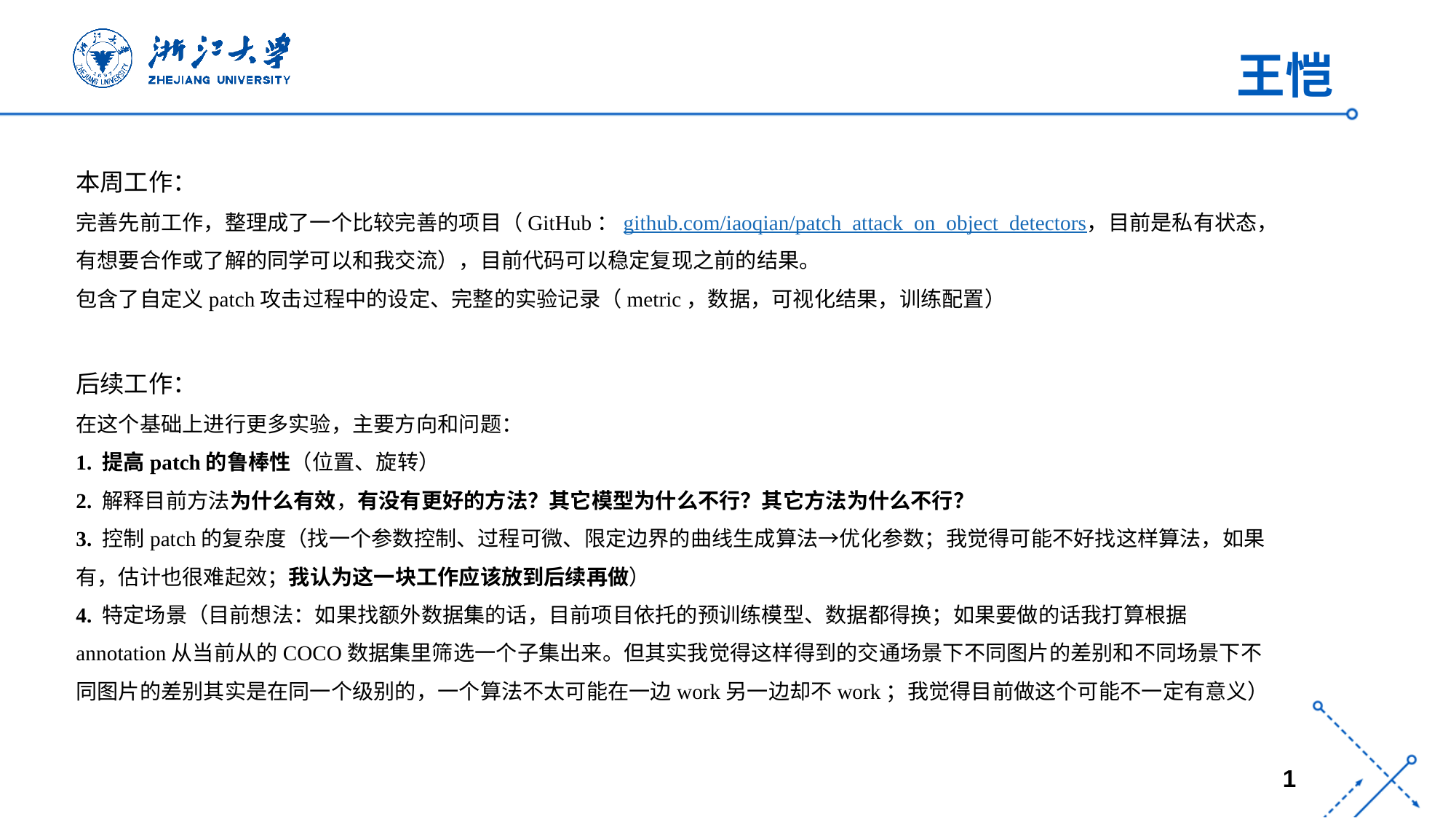

王恺
本周工作：
完善先前工作，整理成了一个比较完善的项目（GitHub：github.com/iaoqian/patch_attack_on_object_detectors，目前是私有状态，有想要合作或了解的同学可以和我交流），目前代码可以稳定复现之前的结果。
包含了自定义patch攻击过程中的设定、完整的实验记录（metric，数据，可视化结果，训练配置）

后续工作：
在这个基础上进行更多实验，主要方向和问题：
1. 提高patch的鲁棒性（位置、旋转）
2. 解释目前方法为什么有效，有没有更好的方法？其它模型为什么不行？其它方法为什么不行？
3. 控制patch的复杂度（找一个参数控制、过程可微、限定边界的曲线生成算法→优化参数；我觉得可能不好找这样算法，如果有，估计也很难起效；我认为这一块工作应该放到后续再做）
4. 特定场景（目前想法：如果找额外数据集的话，目前项目依托的预训练模型、数据都得换；如果要做的话我打算根据annotation从当前从的COCO数据集里筛选一个子集出来。但其实我觉得这样得到的交通场景下不同图片的差别和不同场景下不同图片的差别其实是在同一个级别的，一个算法不太可能在一边work另一边却不work；我觉得目前做这个可能不一定有意义）